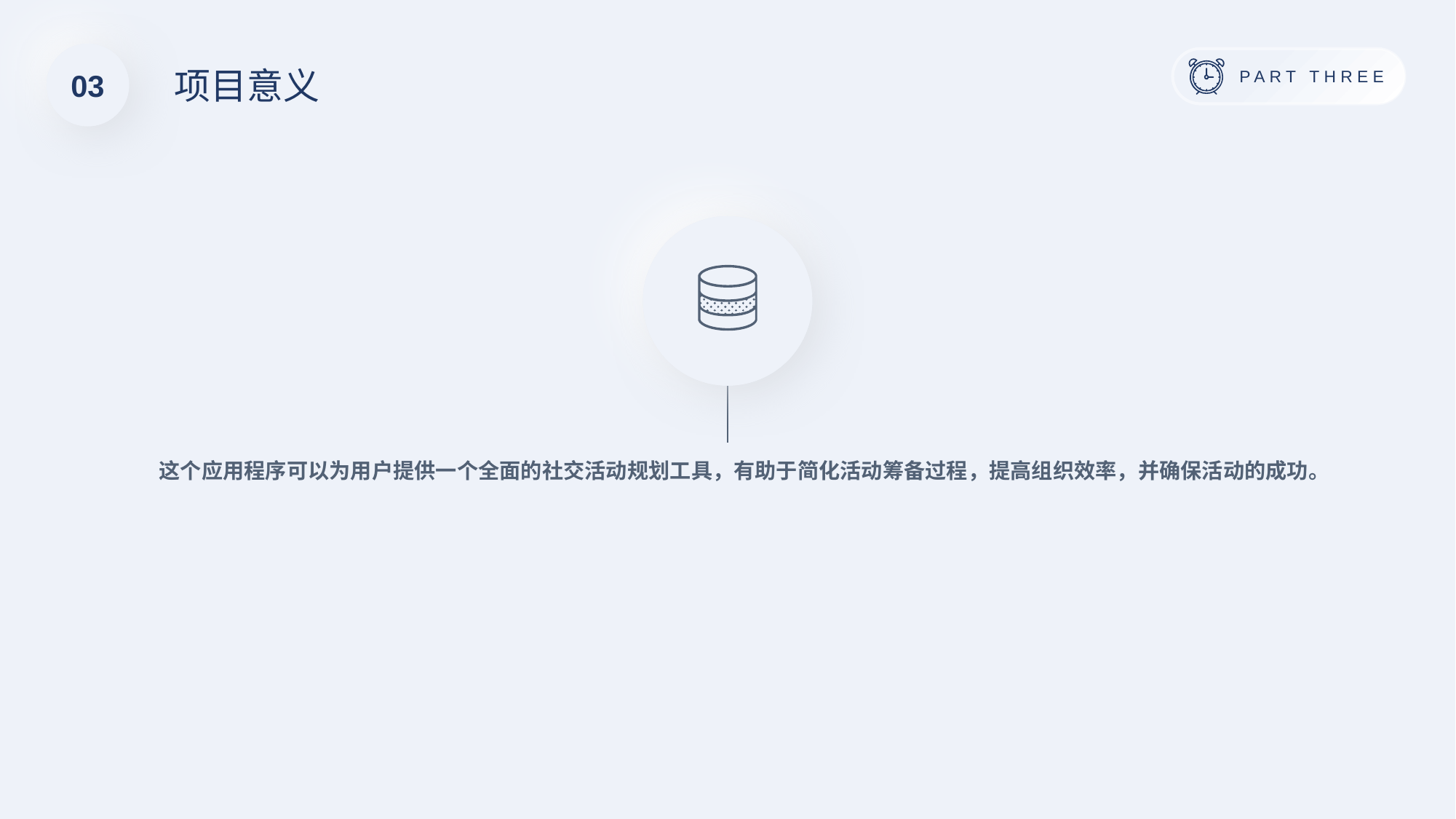

03
项目意义

这个应用程序可以为用户提供一个全面的社交活动规划工具，有助于简化活动筹备过程，提高组织效率，并确保活动的成功。